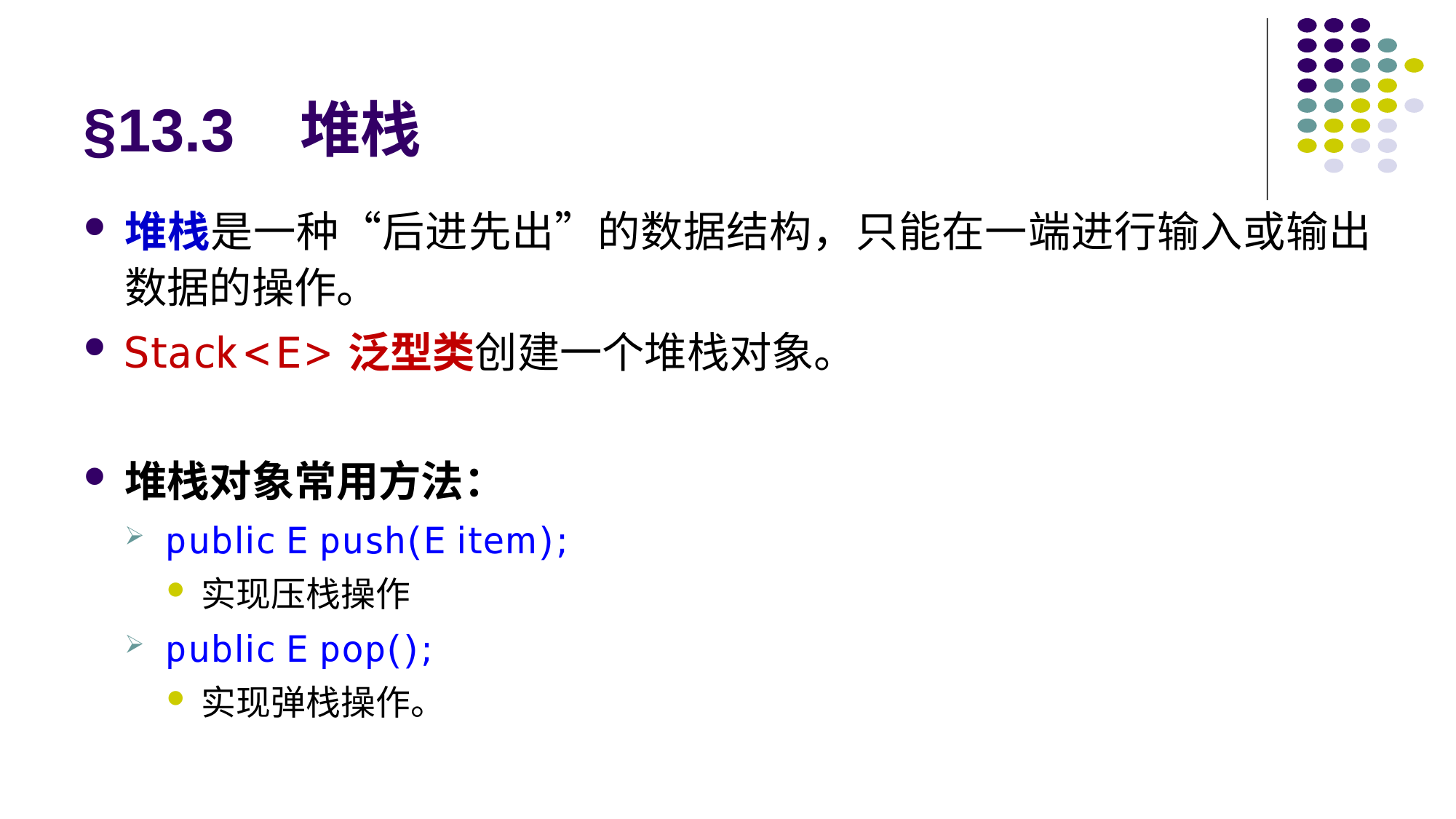

# §13.3   堆栈
堆栈是一种“后进先出”的数据结构，只能在一端进行输入或输出数据的操作。
Stack<E>泛型类创建一个堆栈对象。

堆栈对象常用方法：
public E push(E item);
实现压栈操作
public E pop();
实现弹栈操作。

41